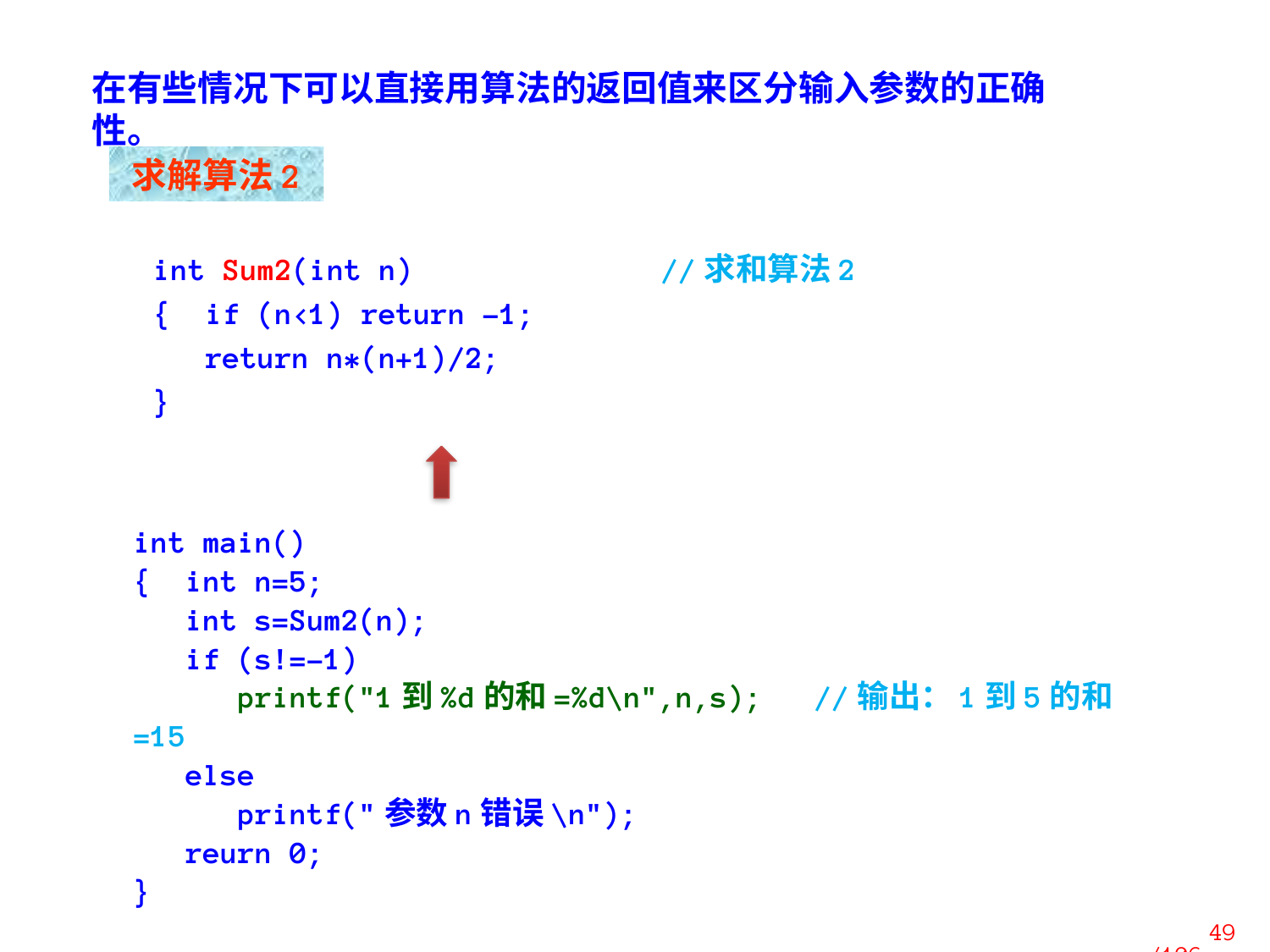

在有些情况下可以直接用算法的返回值来区分输入参数的正确性。
求解算法2
int Sum2(int n) 		//求和算法2
{  if (n<1) return -1;
   return n*(n+1)/2;
}

int main()
{  int n=5;
   int s=Sum2(n);
   if (s!=-1)
      printf("1到%d的和=%d\n",n,s);   //输出：1到5的和=15
   else
      printf("参数n错误\n");
   reurn 0;
}
                 49/106